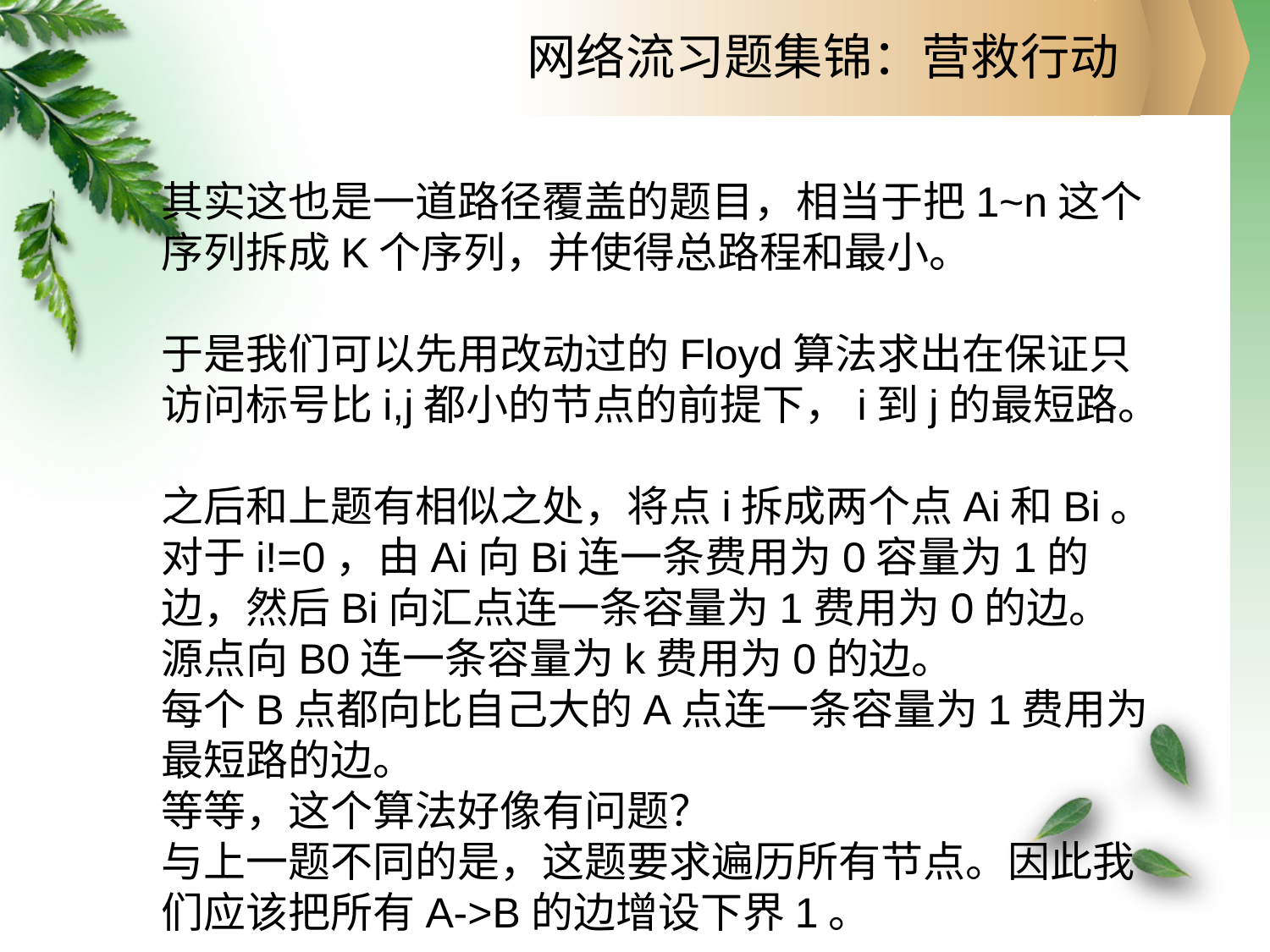

网络流习题集锦：营救行动
其实这也是一道路径覆盖的题目，相当于把1~n这个序列拆成K个序列，并使得总路程和最小。

于是我们可以先用改动过的Floyd算法求出在保证只访问标号比i,j都小的节点的前提下，i到j的最短路。

之后和上题有相似之处，将点i拆成两个点Ai和Bi。
对于i!=0，由Ai向Bi连一条费用为0容量为1的边，然后Bi向汇点连一条容量为1费用为0的边。
源点向B0连一条容量为k费用为0的边。
每个B点都向比自己大的A点连一条容量为1费用为最短路的边。
等等，这个算法好像有问题？
与上一题不同的是，这题要求遍历所有节点。因此我们应该把所有A->B的边增设下界1。